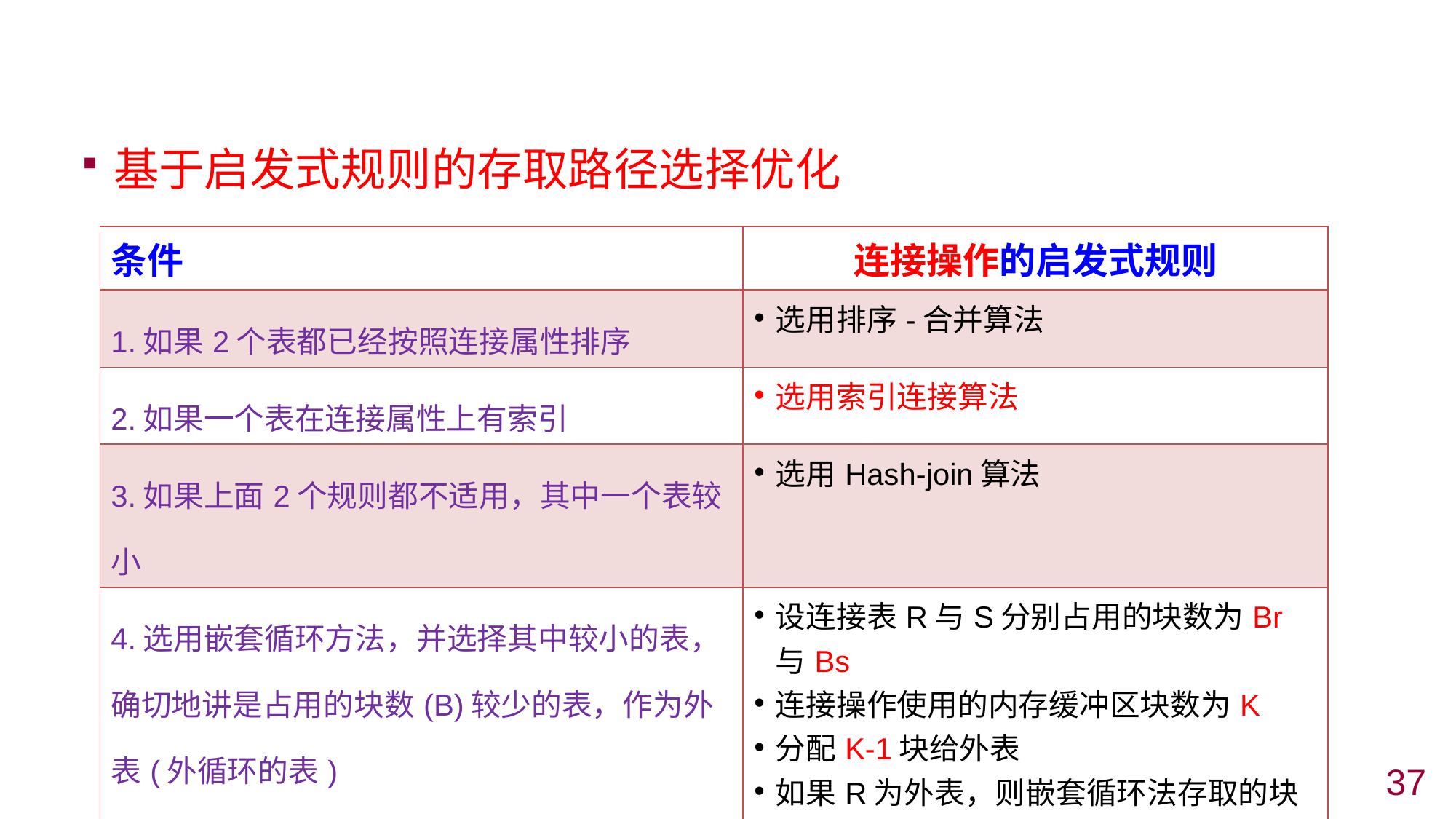

#
基于启发式规则的存取路径选择优化

| 条件 | 连接操作的启发式规则 |
| --- | --- |
| 1.如果2个表都已经按照连接属性排序 | 选用排序-合并算法 |
| 2.如果一个表在连接属性上有索引 | 选用索引连接算法 |
| 3.如果上面2个规则都不适用，其中一个表较小 | 选用Hash-join算法 |
| 4.选用嵌套循环方法，并选择其中较小的表，确切地讲是占用的块数(B)较少的表，作为外表(外循环的表) | 设连接表R与S分别占用的块数为Br与Bs 连接操作使用的内存缓冲区块数为K 分配K-1块给外表 如果R为外表，则嵌套循环法存取的块数为Br+BrBs/(K-1) 显然应该选块数小的表作为外表 |
37